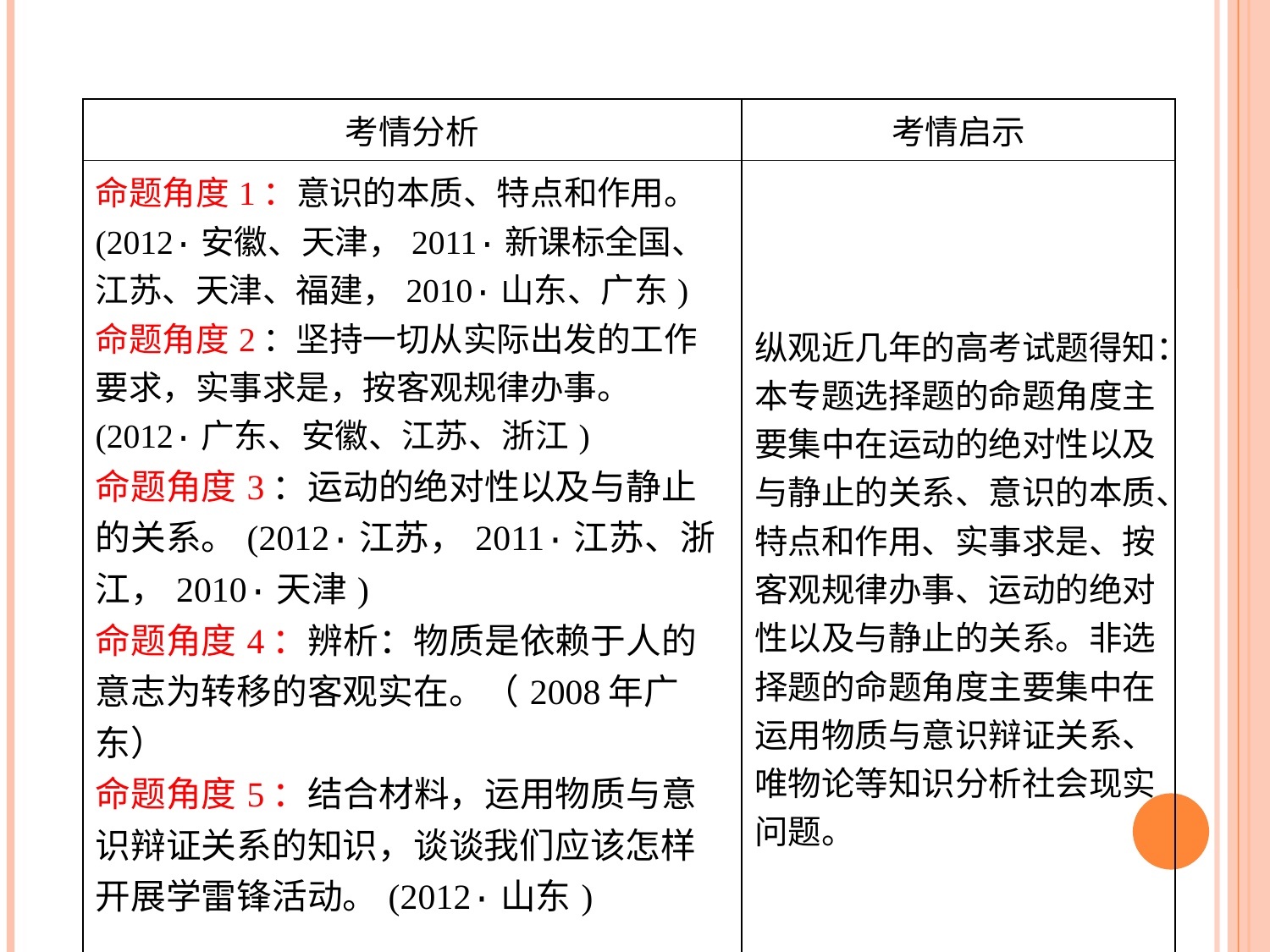

| 考情分析 | 考情启示 |
| --- | --- |
| 命题角度1：意识的本质、特点和作用。(2012·安徽、天津，2011·新课标全国、江苏、天津、福建，2010·山东、广东) 命题角度2：坚持一切从实际出发的工作要求，实事求是，按客观规律办事。(2012·广东、安徽、江苏、浙江) 命题角度3：运动的绝对性以及与静止的关系。(2012·江苏，2011·江苏、浙江，2010·天津) 命题角度4：辨析：物质是依赖于人的意志为转移的客观实在。（2008年广东） 命题角度5：结合材料，运用物质与意识辩证关系的知识，谈谈我们应该怎样开展学雷锋活动。(2012·山东) | 纵观近几年的高考试题得知：本专题选择题的命题角度主要集中在运动的绝对性以及与静止的关系、意识的本质、特点和作用、实事求是、按客观规律办事、运动的绝对性以及与静止的关系。非选择题的命题角度主要集中在运用物质与意识辩证关系、唯物论等知识分析社会现实问题。 |